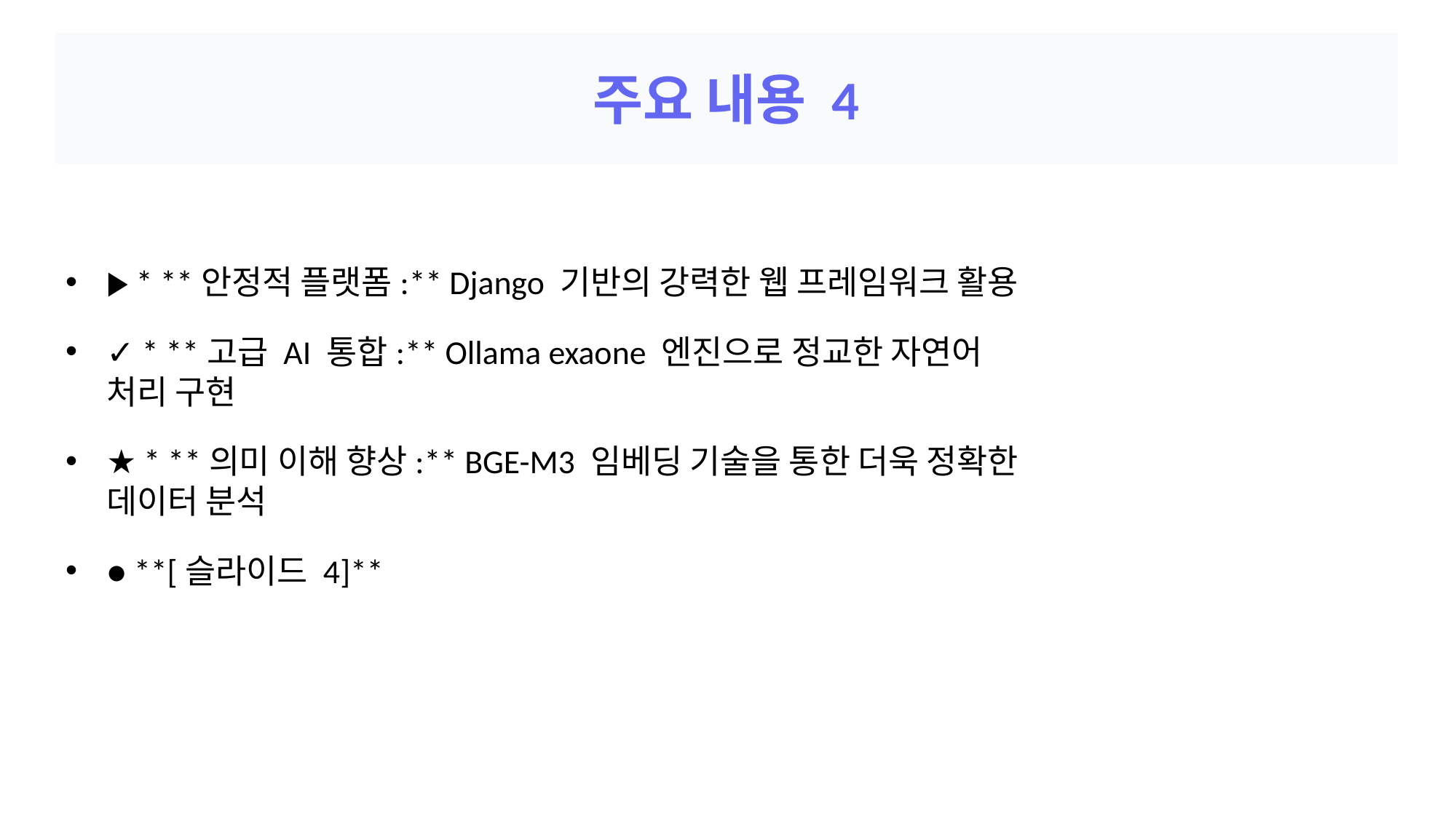

# 주요 내용 4

▶ * **안정적 플랫폼:** Django 기반의 강력한 웹 프레임워크 활용
✓ * **고급 AI 통합:** Ollama exaone 엔진으로 정교한 자연어 처리 구현
★ * **의미 이해 향상:** BGE-M3 임베딩 기술을 통한 더욱 정확한 데이터 분석
● **[슬라이드 4]**